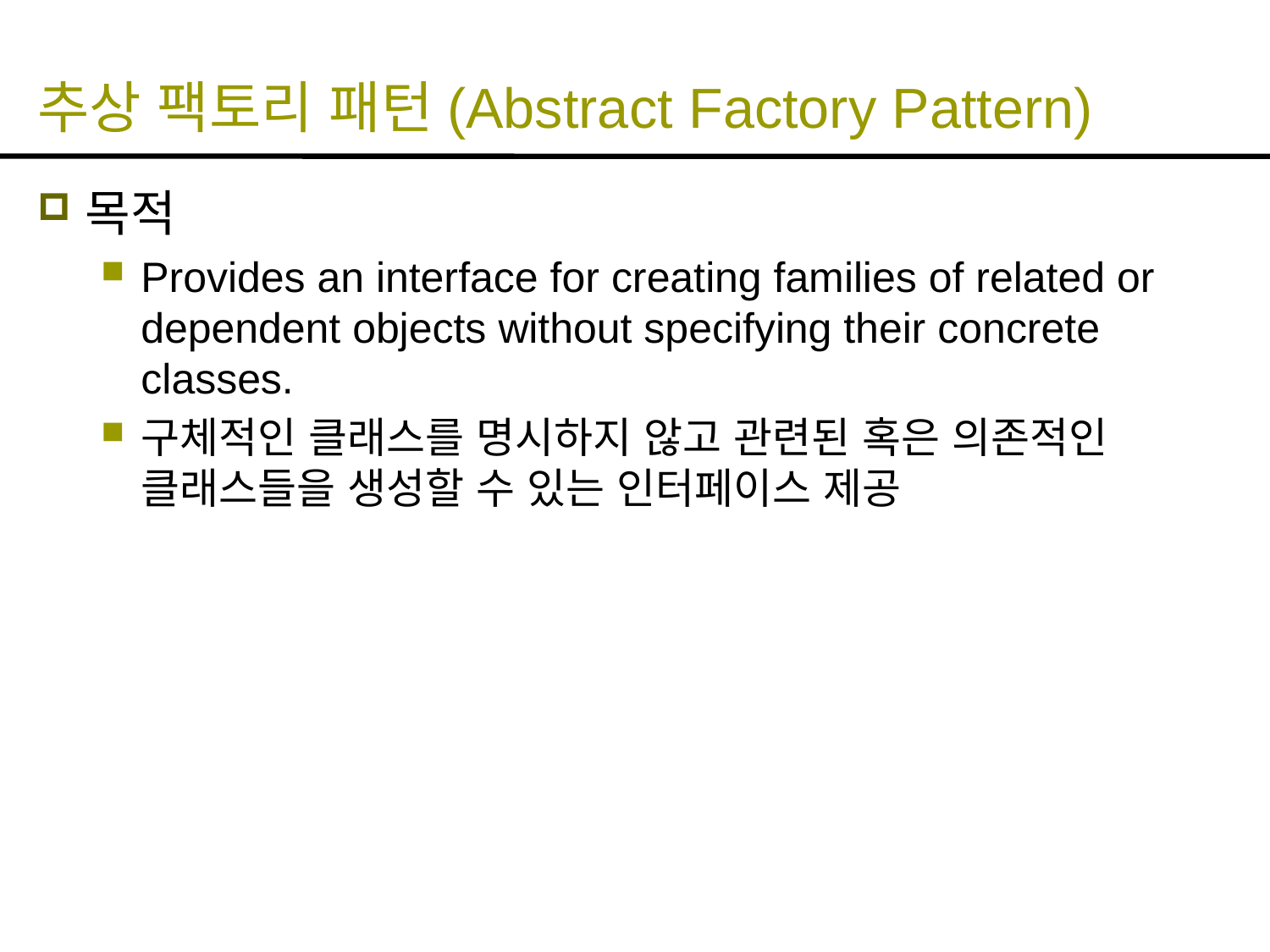

# 추상 팩토리 패턴(Abstract Factory Pattern)
목적
Provides an interface for creating families of related or dependent objects without specifying their concrete classes.
구체적인 클래스를 명시하지 않고 관련된 혹은 의존적인 클래스들을 생성할 수 있는 인터페이스 제공